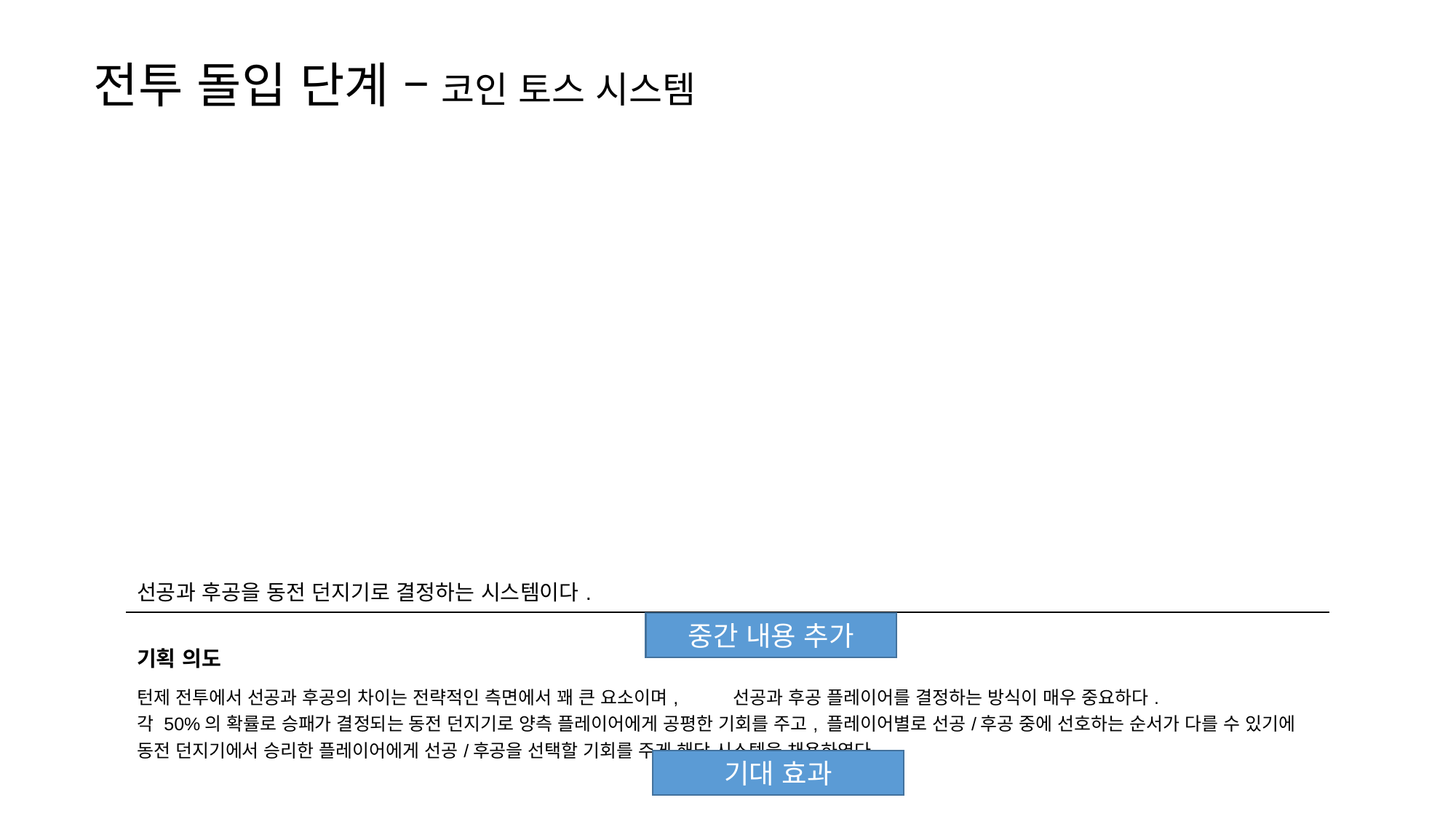

전투 돌입 단계 – 코인 토스 시스템
| 선공과 후공을 동전 던지기로 결정하는 시스템이다. |
| --- |
| 기획 의도 |
| 턴제 전투에서 선공과 후공의 차이는 전략적인 측면에서 꽤 큰 요소이며, 선공과 후공 플레이어를 결정하는 방식이 매우 중요하다. 각 50%의 확률로 승패가 결정되는 동전 던지기로 양측 플레이어에게 공평한 기회를 주고, 플레이어별로 선공/후공 중에 선호하는 순서가 다를 수 있기에 동전 던지기에서 승리한 플레이어에게 선공/후공을 선택할 기회를 주게 해당 시스템을 채용하였다. |
중간 내용 추가
기대 효과